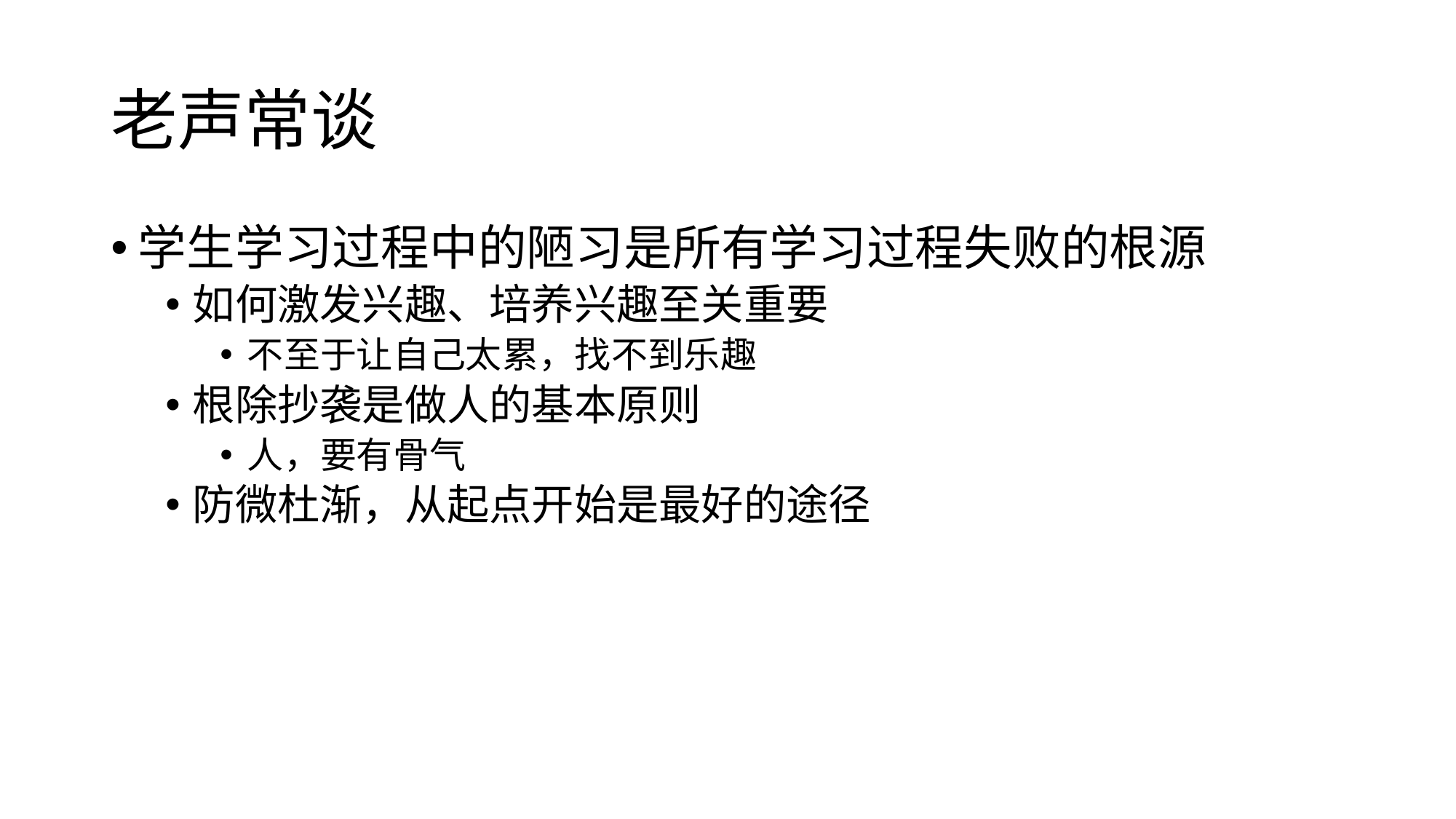

# 老声常谈
学生学习过程中的陋习是所有学习过程失败的根源
如何激发兴趣、培养兴趣至关重要
不至于让自己太累，找不到乐趣
根除抄袭是做人的基本原则
人，要有骨气
防微杜渐，从起点开始是最好的途径